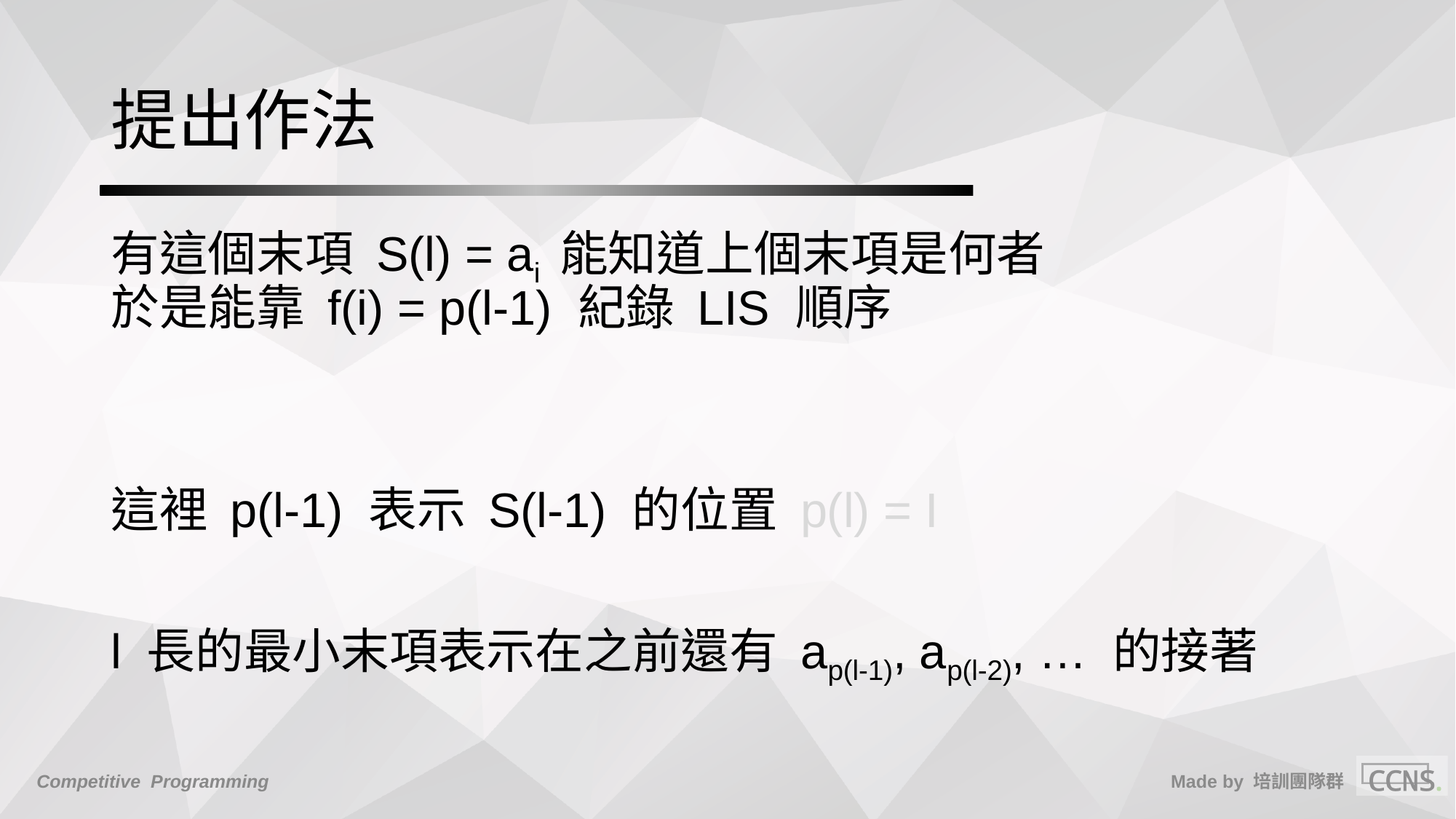

# 提出作法
有這個末項 S(l) = ai 能知道上個末項是何者
於是能靠 f(i) = p(l-1) 紀錄 LIS 順序

這裡 p(l-1) 表示 S(l-1) 的位置 p(l) = I

l 長的最小末項表示在之前還有 ap(l-1), ap(l-2), … 的接著